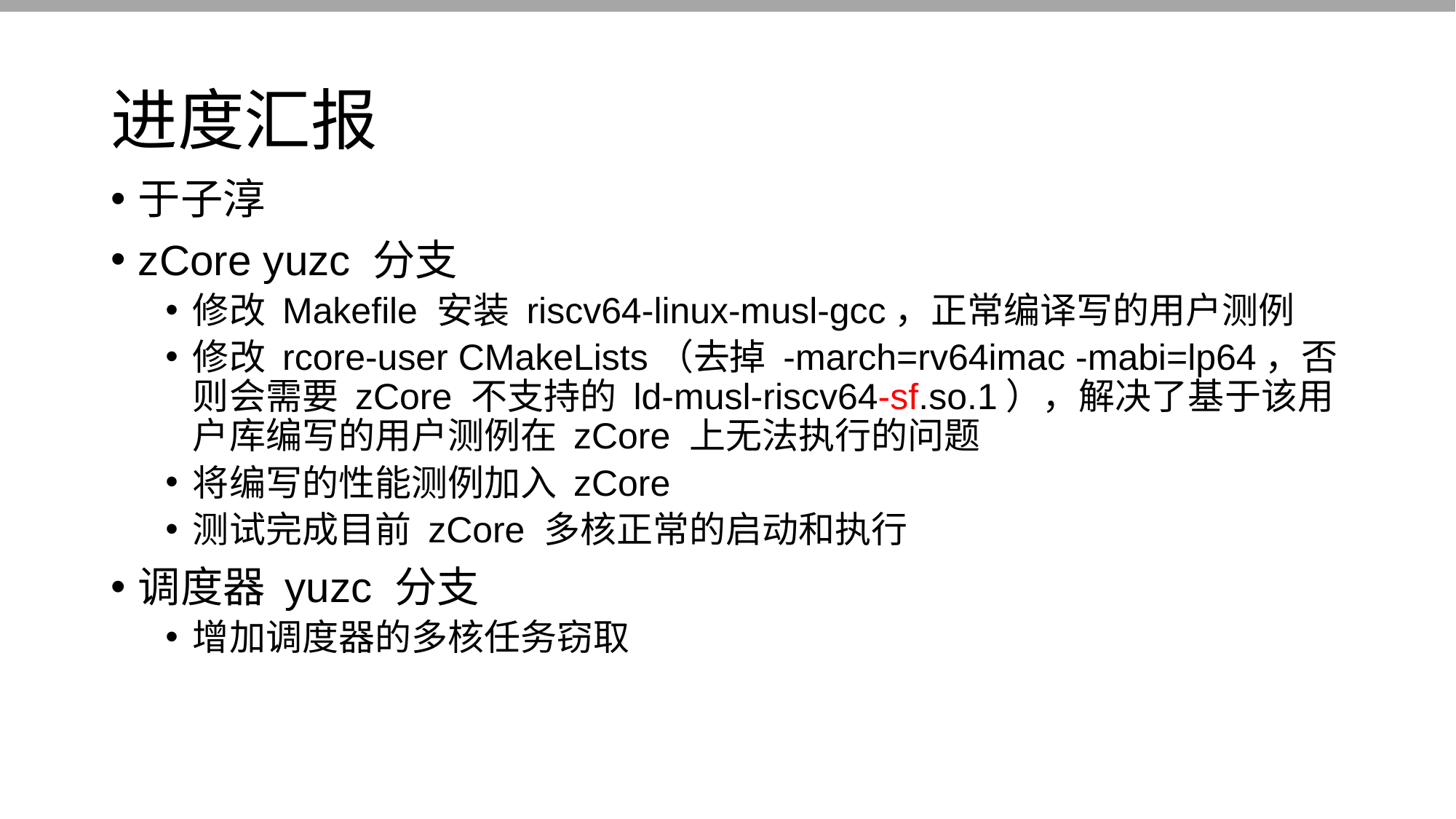

# 进度汇报
于子淳
zCore yuzc 分支
修改 Makefile 安装 riscv64-linux-musl-gcc，正常编译写的用户测例
修改 rcore-user CMakeLists（去掉 -march=rv64imac -mabi=lp64，否则会需要 zCore 不支持的 ld-musl-riscv64-sf.so.1），解决了基于该用户库编写的用户测例在 zCore 上无法执行的问题
将编写的性能测例加入 zCore
测试完成目前 zCore 多核正常的启动和执行
调度器 yuzc 分支
增加调度器的多核任务窃取

2